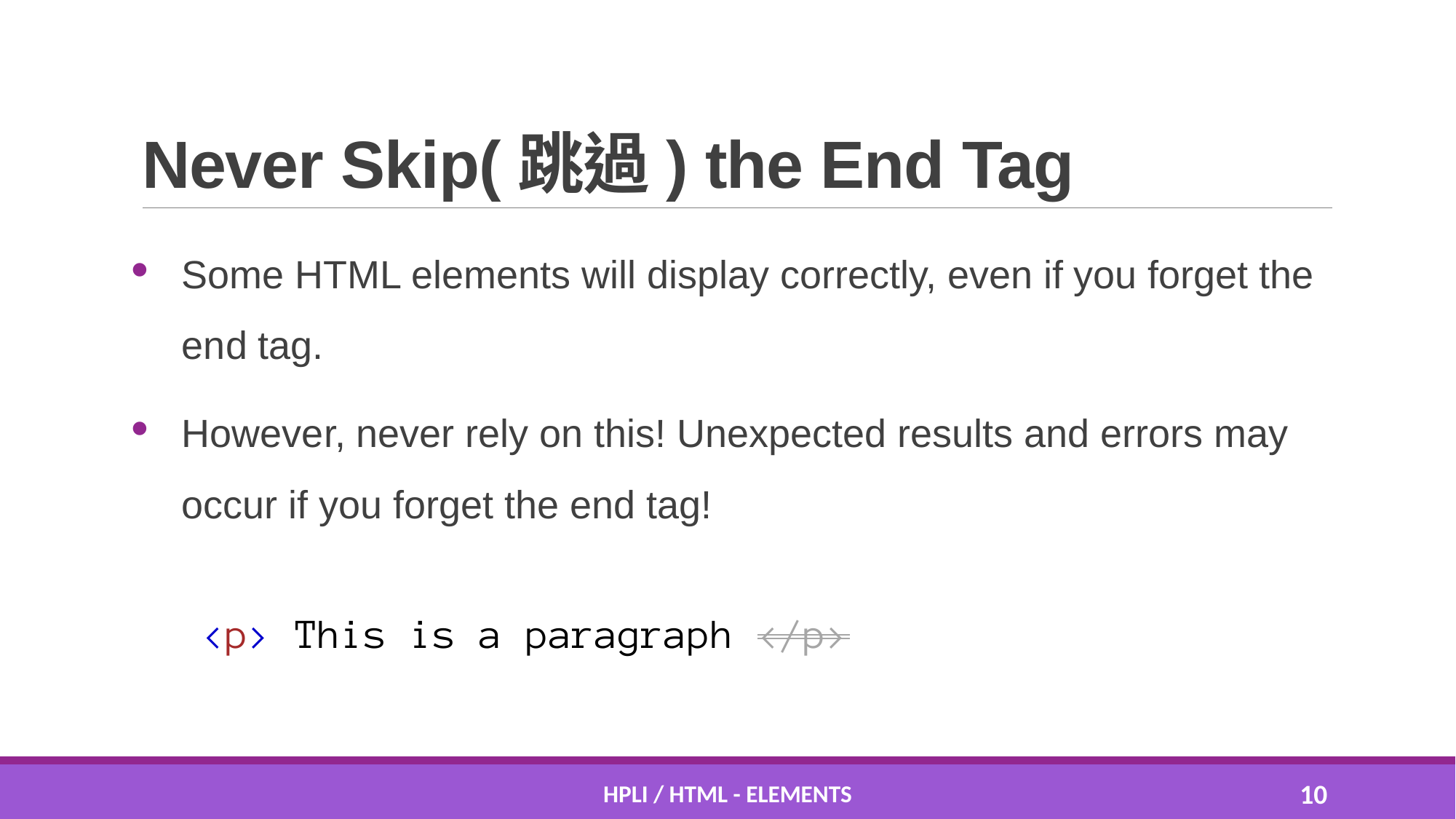

# Never Skip(跳過) the End Tag
Some HTML elements will display correctly, even if you forget the end tag.
However, never rely on this! Unexpected results and errors may occur if you forget the end tag!

<p> This is a paragraph </p>
HPLI / HTML - Elements
10